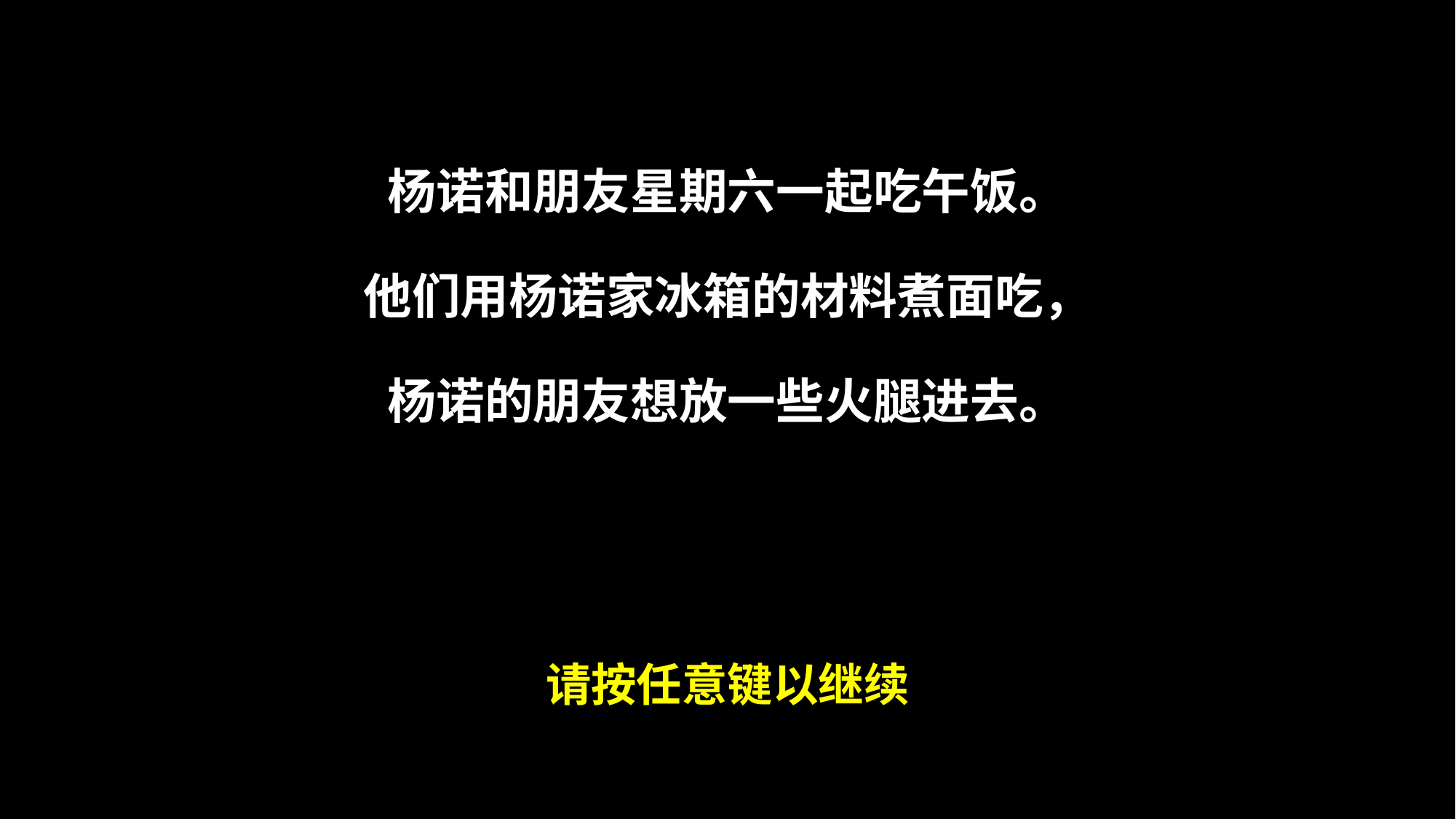

# 杨诺和朋友星期六一起吃午饭。 他们用杨诺家冰箱的材料煮面吃， 杨诺的朋友想放一些火腿进去。
请按任意键以继续